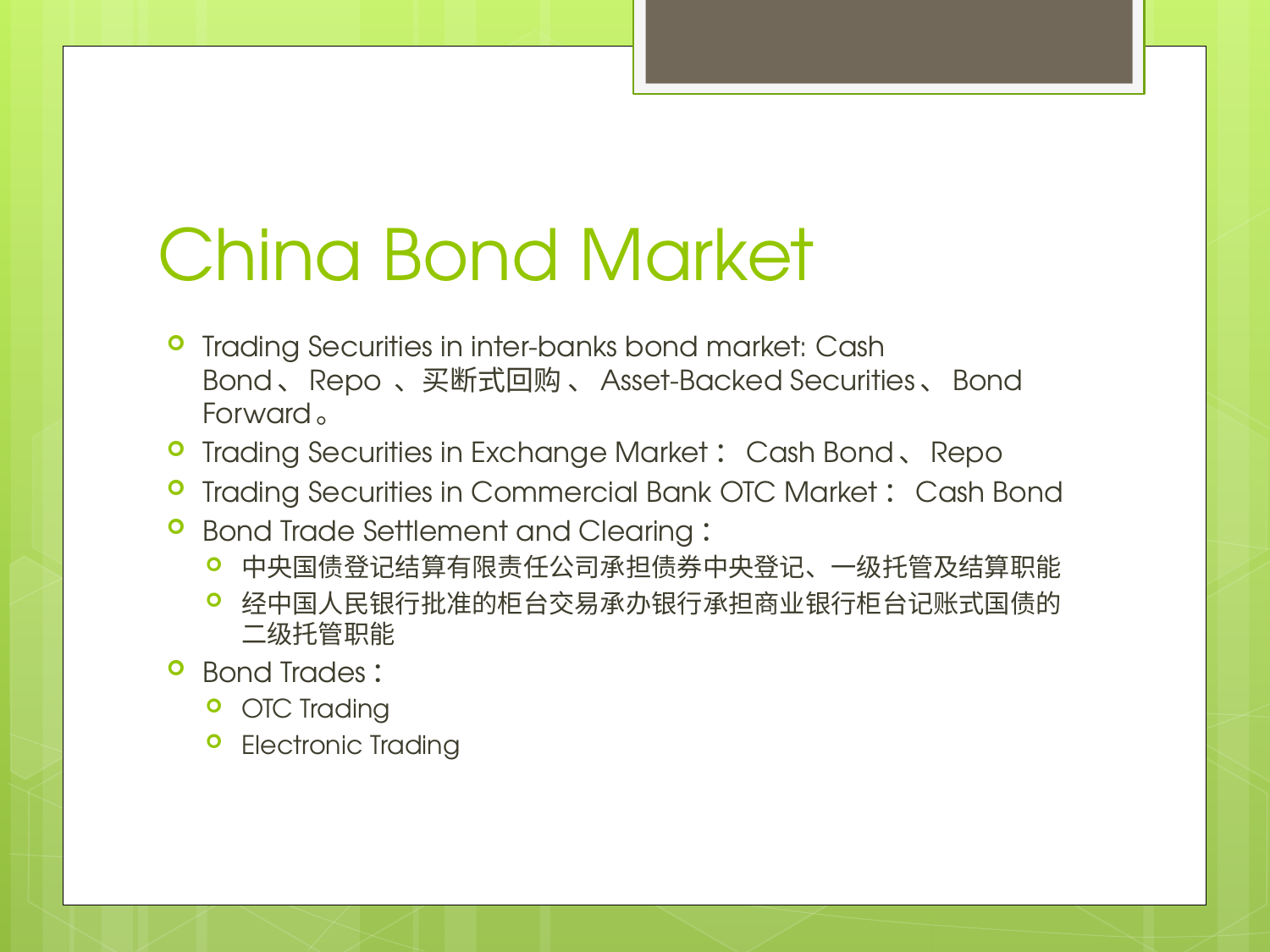

# China Bond Market
Trading Securities in inter-banks bond market: Cash Bond、Repo 、买断式回购 、Asset-Backed Securities、Bond Forward。
Trading Securities in Exchange Market：Cash Bond、Repo
Trading Securities in Commercial Bank OTC Market：Cash Bond
Bond Trade Settlement and Clearing：
中央国债登记结算有限责任公司承担债券中央登记、一级托管及结算职能
经中国人民银行批准的柜台交易承办银行承担商业银行柜台记账式国债的二级托管职能
Bond Trades：
OTC Trading
Electronic Trading